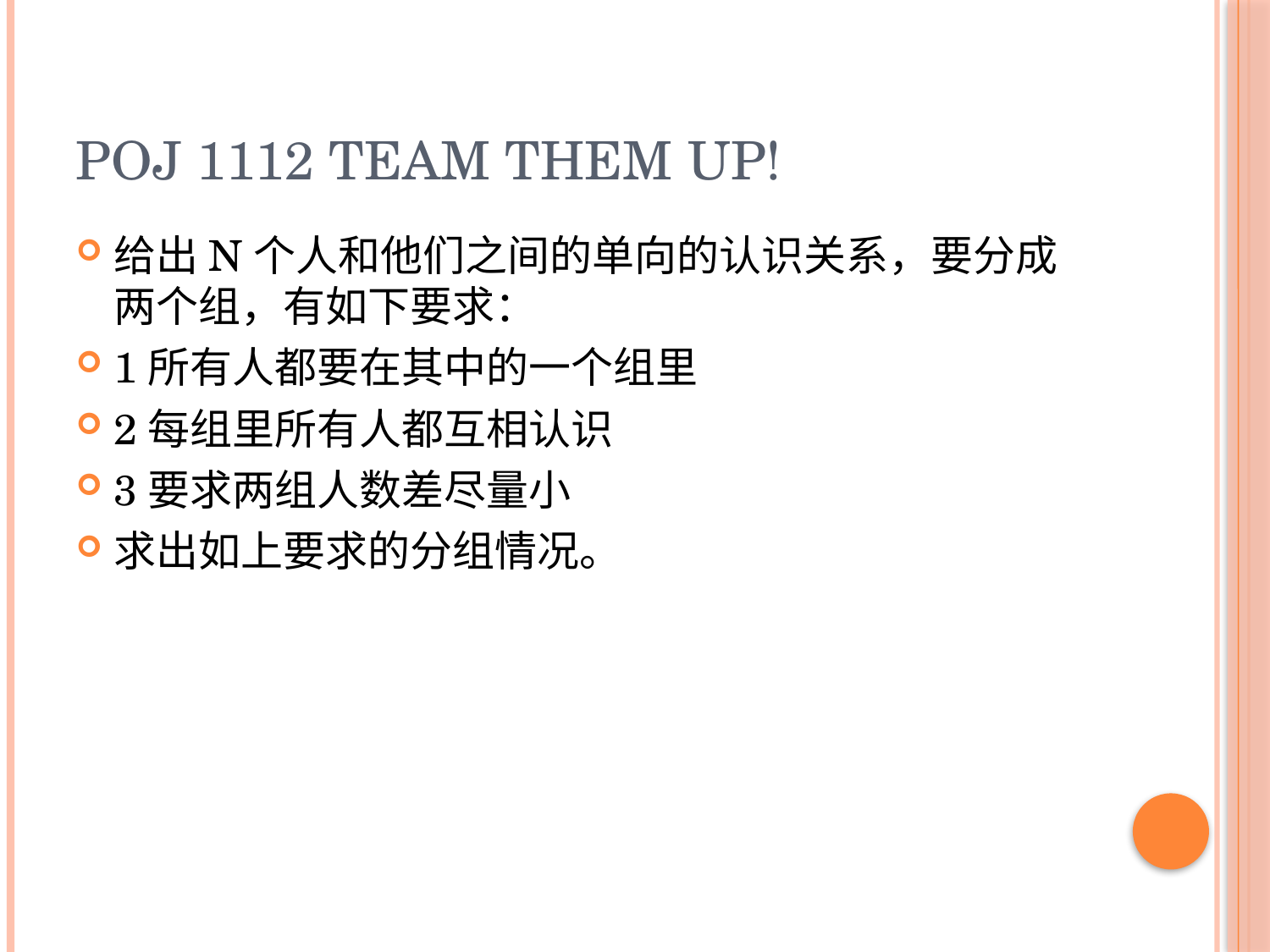

# POJ 1112 Team Them Up!
给出N个人和他们之间的单向的认识关系，要分成两个组，有如下要求：
1所有人都要在其中的一个组里
2每组里所有人都互相认识
3要求两组人数差尽量小
求出如上要求的分组情况。